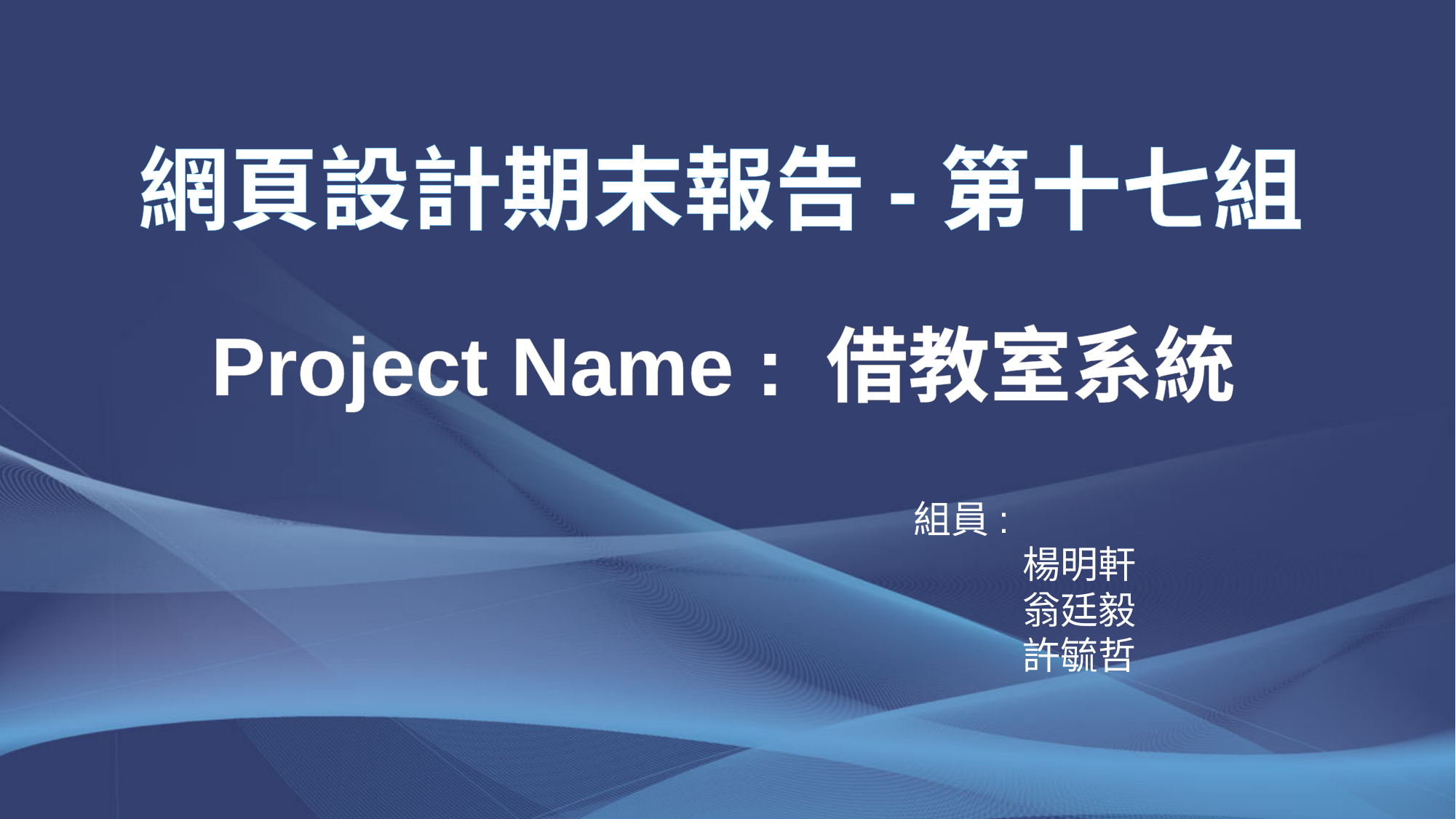

網頁設計期末報告-第十七組
Project Name : 借教室系統
組員:
	楊明軒
	翁廷毅
	許毓哲